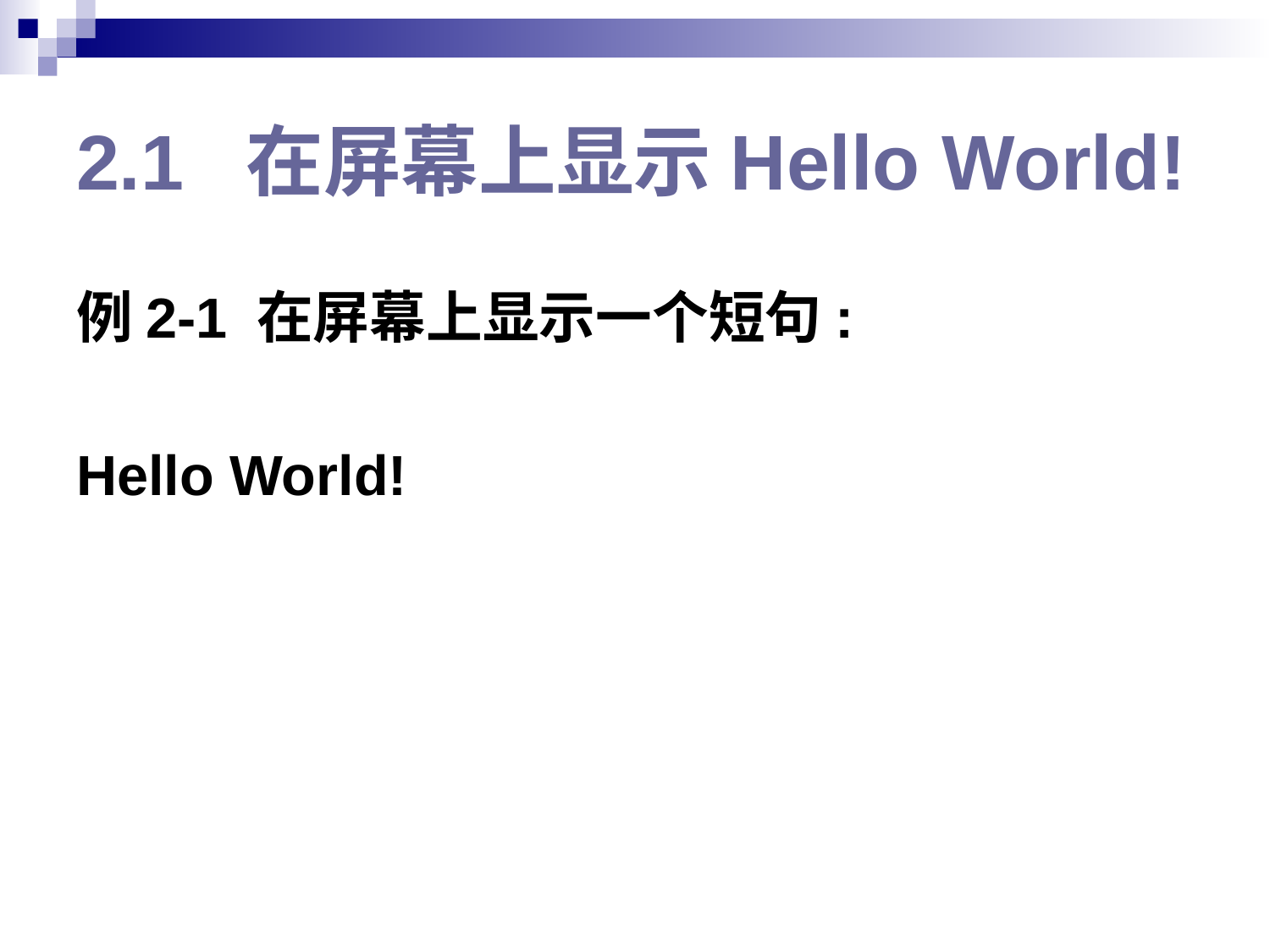

# 2.1  在屏幕上显示Hello World!
例2-1 在屏幕上显示一个短句:

Hello World!